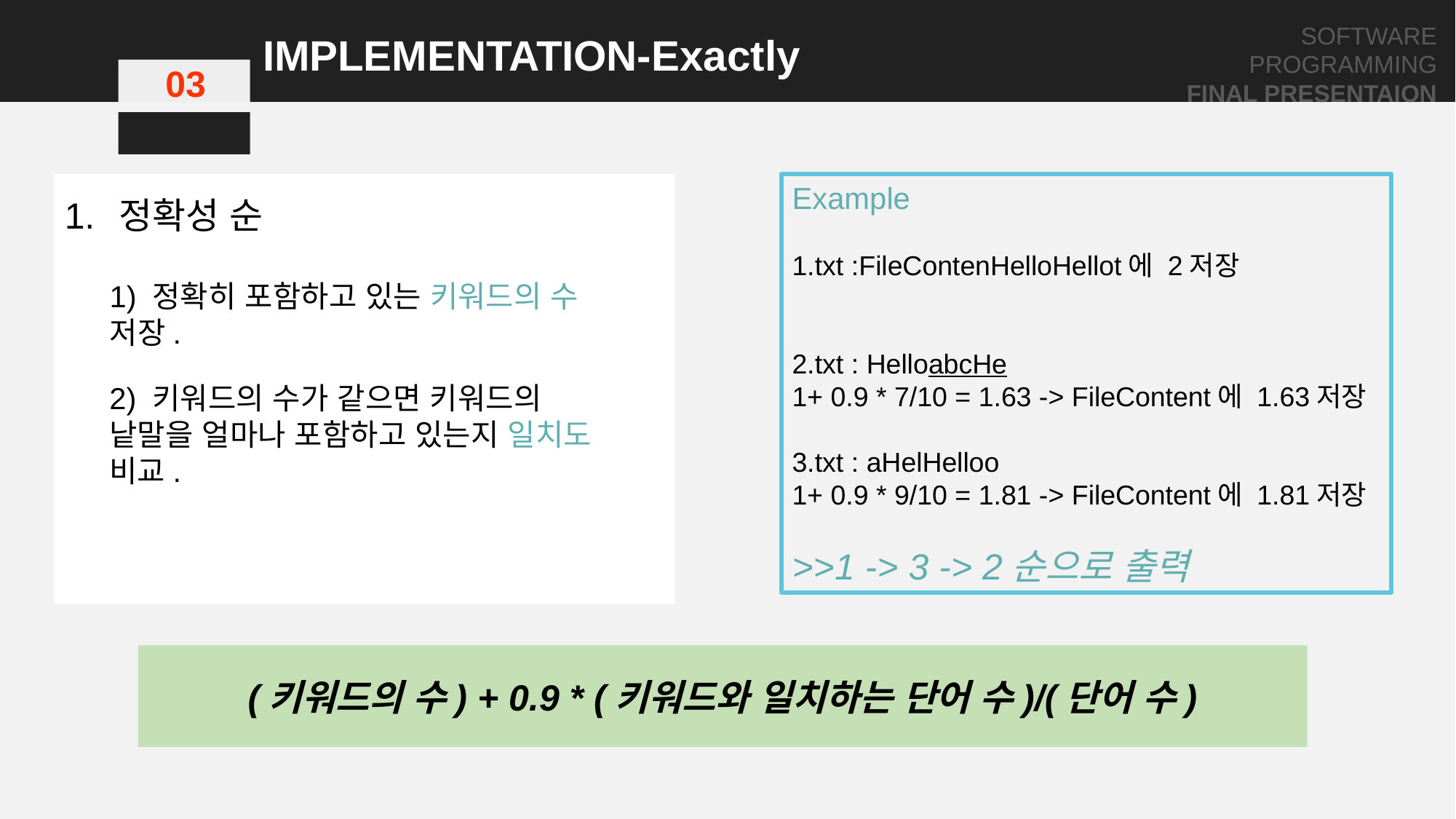

SOFTWARE PROGRAMMING
FINAL PRESENTAION
IMPLEMENTATION-Exactly
03

Example

1.txt :FileContenHelloHellot에 2저장

2.txt : HelloabcHe
1+ 0.9 * 7/10 = 1.63 -> FileContent에 1.63저장

3.txt : aHelHelloo
1+ 0.9 * 9/10 = 1.81 -> FileContent에 1.81저장

>>1 -> 3 -> 2순으로 출력
정확성 순

1) 정확히 포함하고 있는 키워드의 수 저장.
2) 키워드의 수가 같으면 키워드의 낱말을 얼마나 포함하고 있는지 일치도 비교.
(키워드의 수) + 0.9 * (키워드와 일치하는 단어 수)/(단어 수)